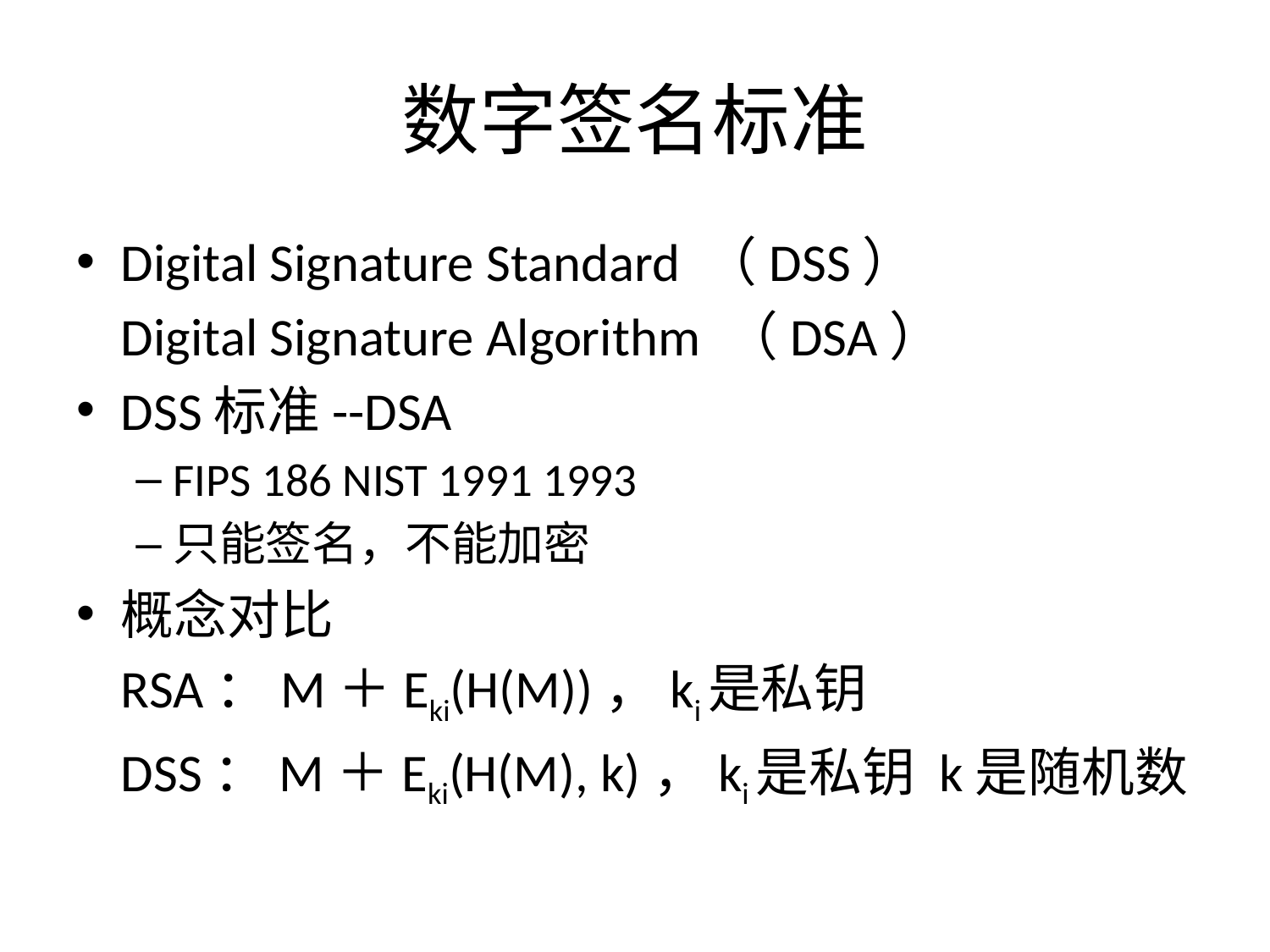

# 数字签名标准
Digital Signature Standard （DSS）
	Digital Signature Algorithm （DSA）
DSS标准--DSA
FIPS 186 NIST 1991 1993
只能签名，不能加密
概念对比
	RSA：M＋Eki(H(M))，ki是私钥
	DSS：M＋Eki(H(M), k)，ki是私钥 k是随机数